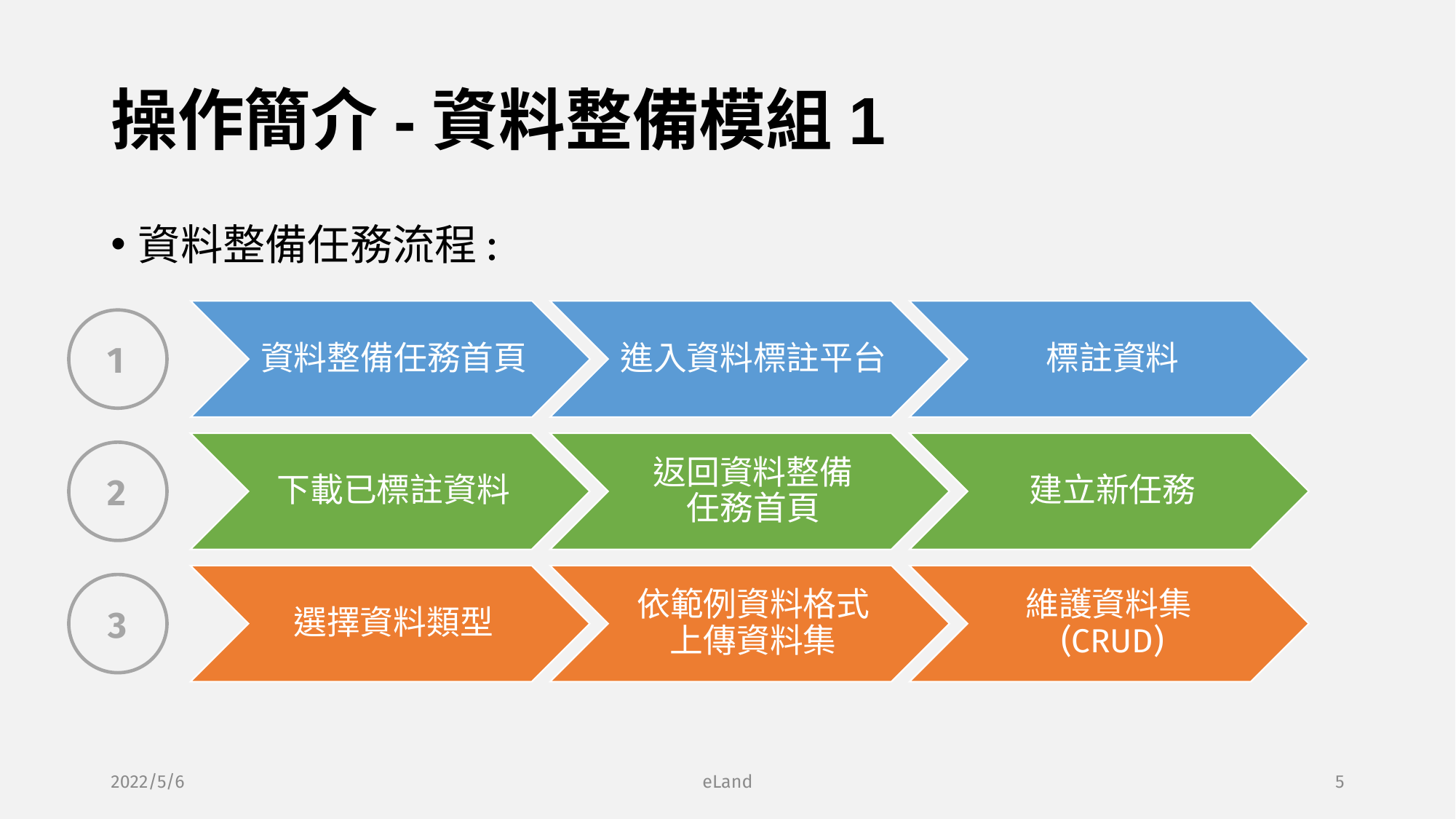

# 操作簡介-資料整備模組1
資料整備任務流程:
資料整備任務首頁
進入資料標註平台
標註資料

1
下載已標註資料
返回資料整備
任務首頁
建立新任務

2
選擇資料類型
依範例資料格式
上傳資料集
維護資料集(CRUD)

3
2022/5/6
eLand
5